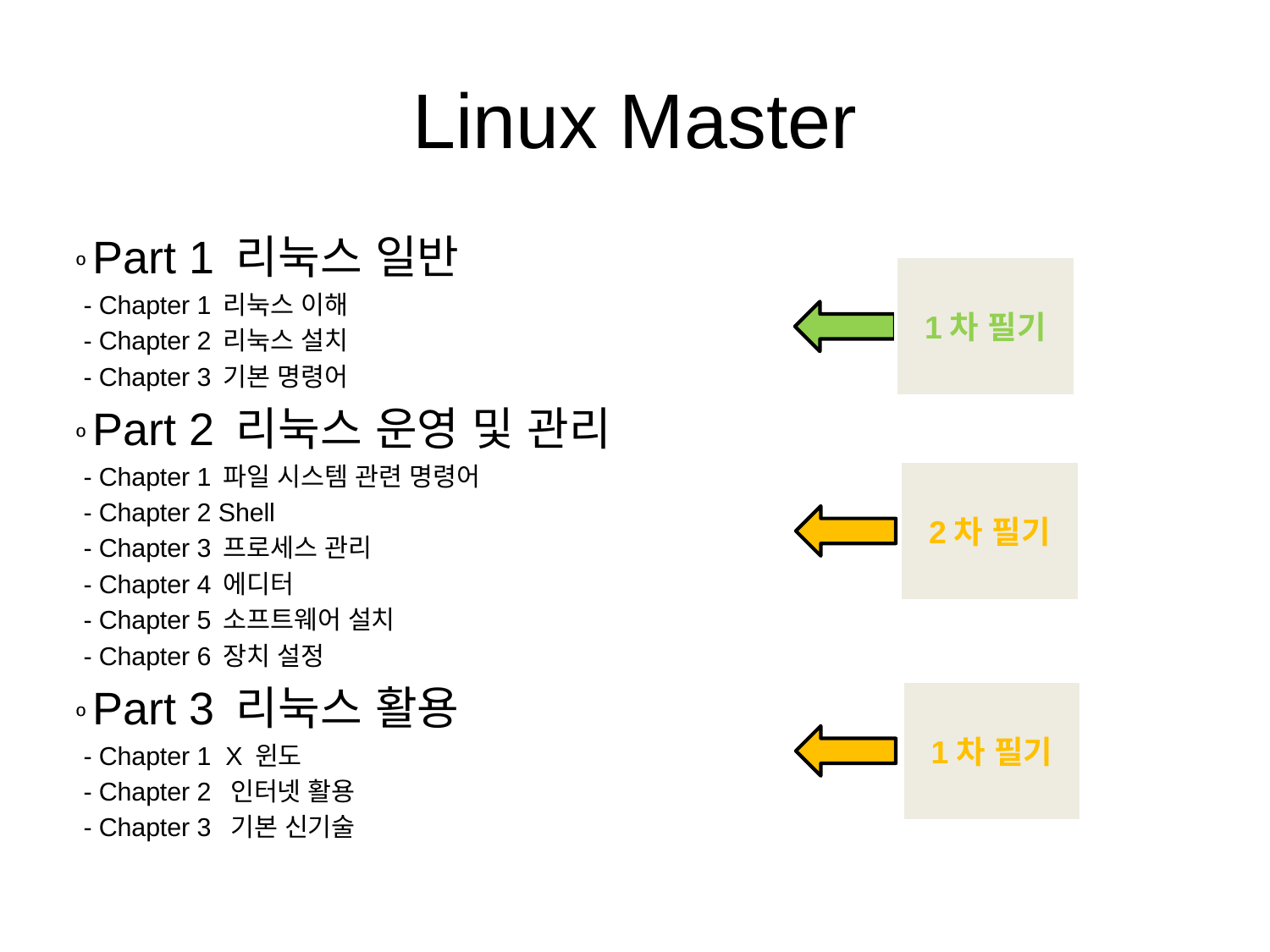

# Linux Master
º Part 1 리눅스 일반
 - Chapter 1 리눅스 이해
 - Chapter 2 리눅스 설치
 - Chapter 3 기본 명령어
º Part 2 리눅스 운영 및 관리
 - Chapter 1 파일 시스템 관련 명령어
 - Chapter 2 Shell
 - Chapter 3 프로세스 관리
 - Chapter 4 에디터
 - Chapter 5 소프트웨어 설치
 - Chapter 6 장치 설정
º Part 3 리눅스 활용
 - Chapter 1  X 윈도
 - Chapter 2  인터넷 활용
 - Chapter 3  기본 신기술
1차 필기

2차 필기

1차 필기